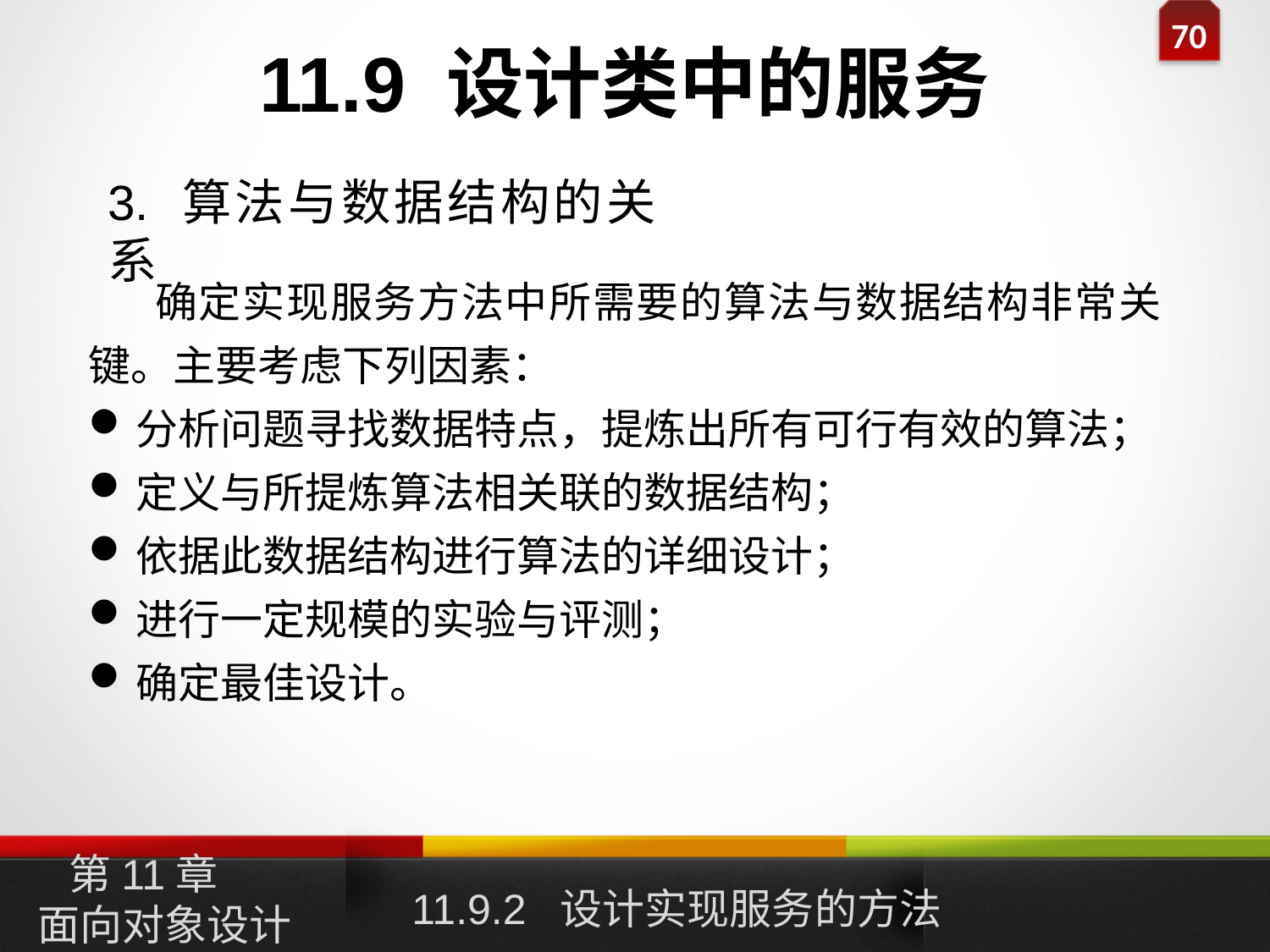

# 11.9 设计类中的服务
3. 算法与数据结构的关系
     确定实现服务方法中所需要的算法与数据结构非常关键。主要考虑下列因素：
分析问题寻找数据特点，提炼出所有可行有效的算法；
定义与所提炼算法相关联的数据结构；
依据此数据结构进行算法的详细设计；
进行一定规模的实验与评测；
确定最佳设计。
11.9.2  设计实现服务的方法